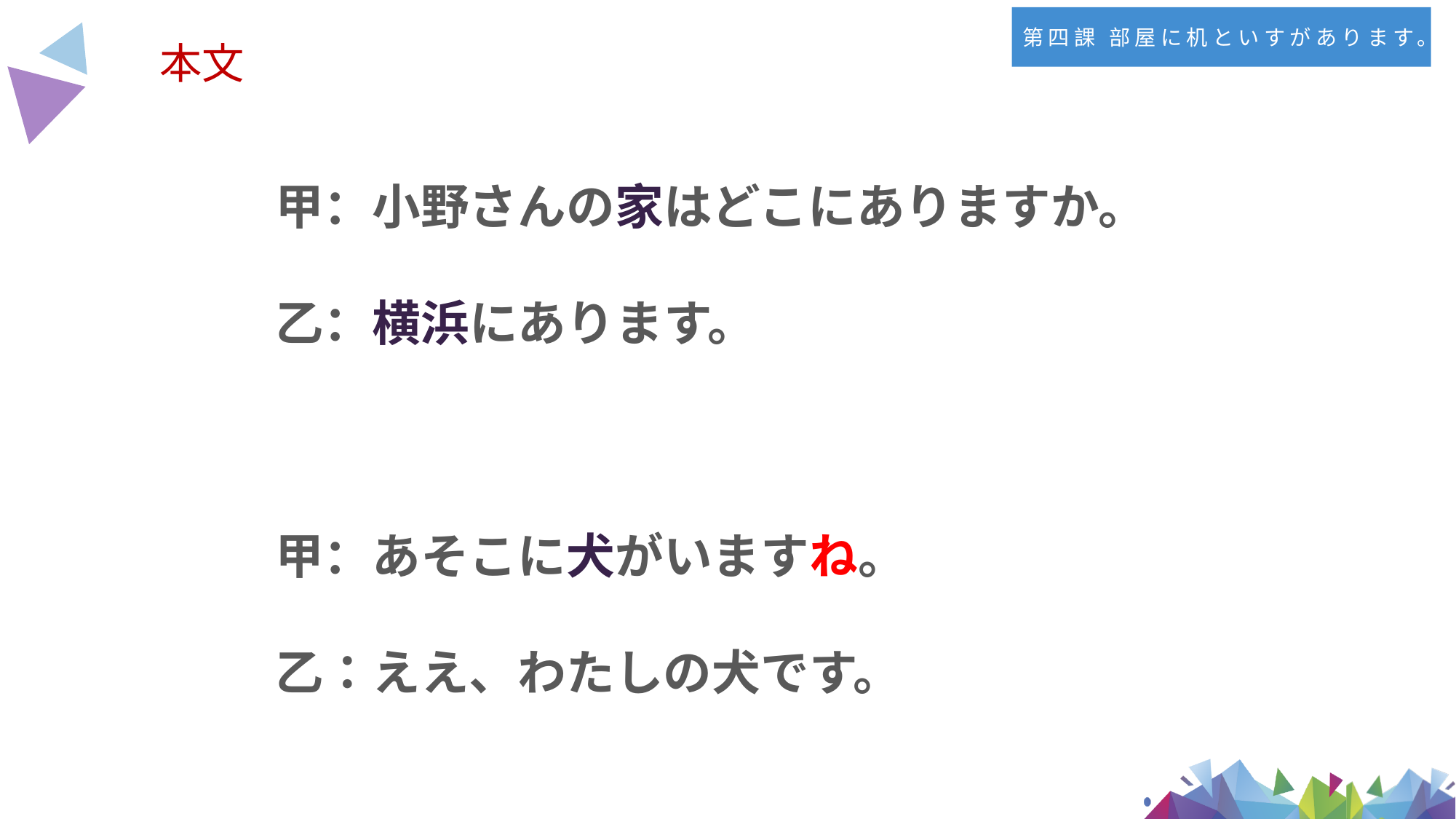

第四課 部屋に机といすがあります。
本文
甲：小野さんの家はどこにありますか。
乙：横浜にあります。

甲：あそこに犬がいますね。
乙：ええ、わたしの犬です。